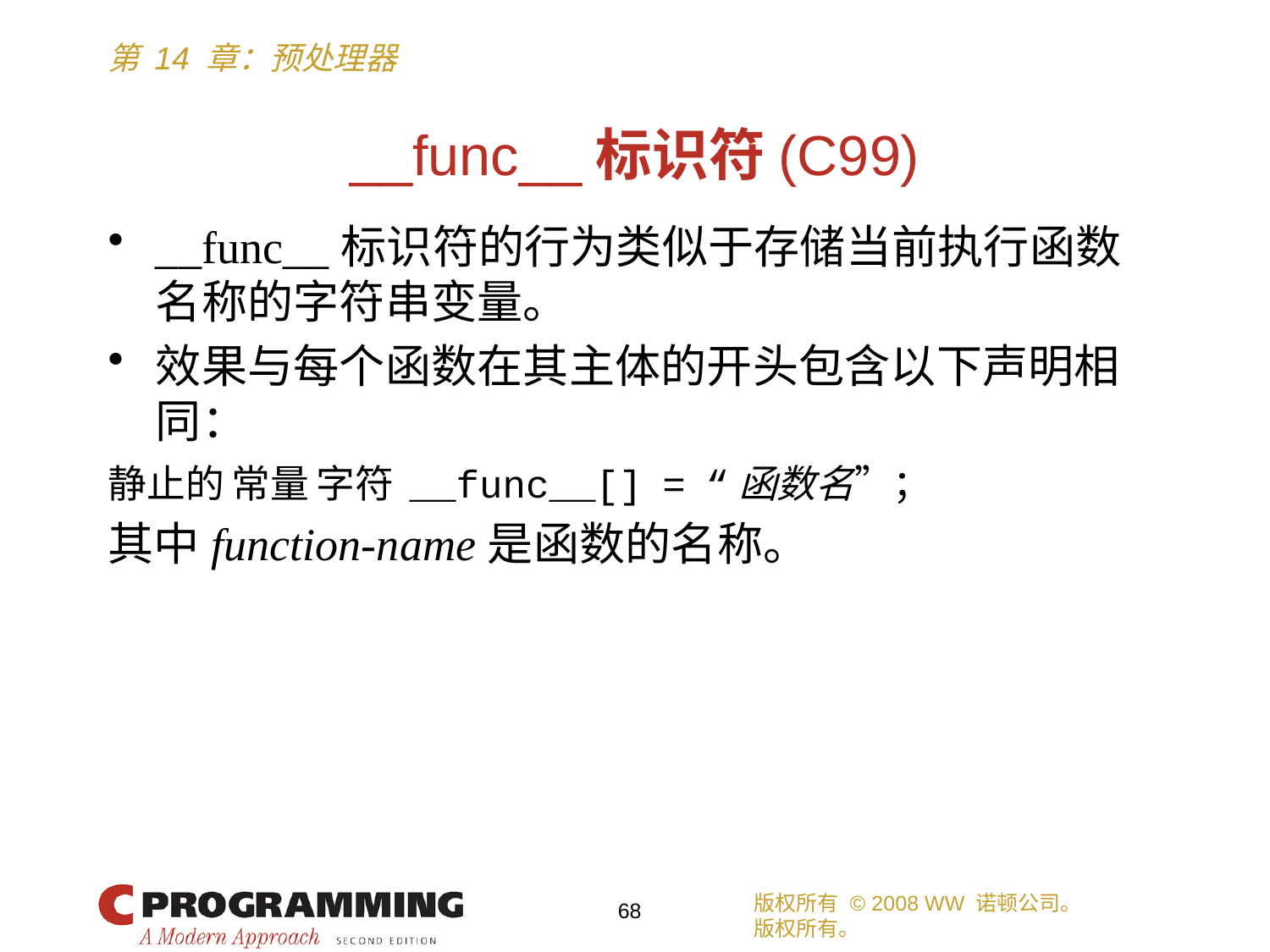

# __func__标识符(C99)
__func__标识符的行为类似于存储当前执行函数名称的字符串变量。
效果与每个函数在其主体的开头包含以下声明相同：
静止的 常量 字符 __func__[] = “函数名”；
其中function-name是函数的名称。
版权所有 © 2008 WW 诺顿公司。
版权所有。
68